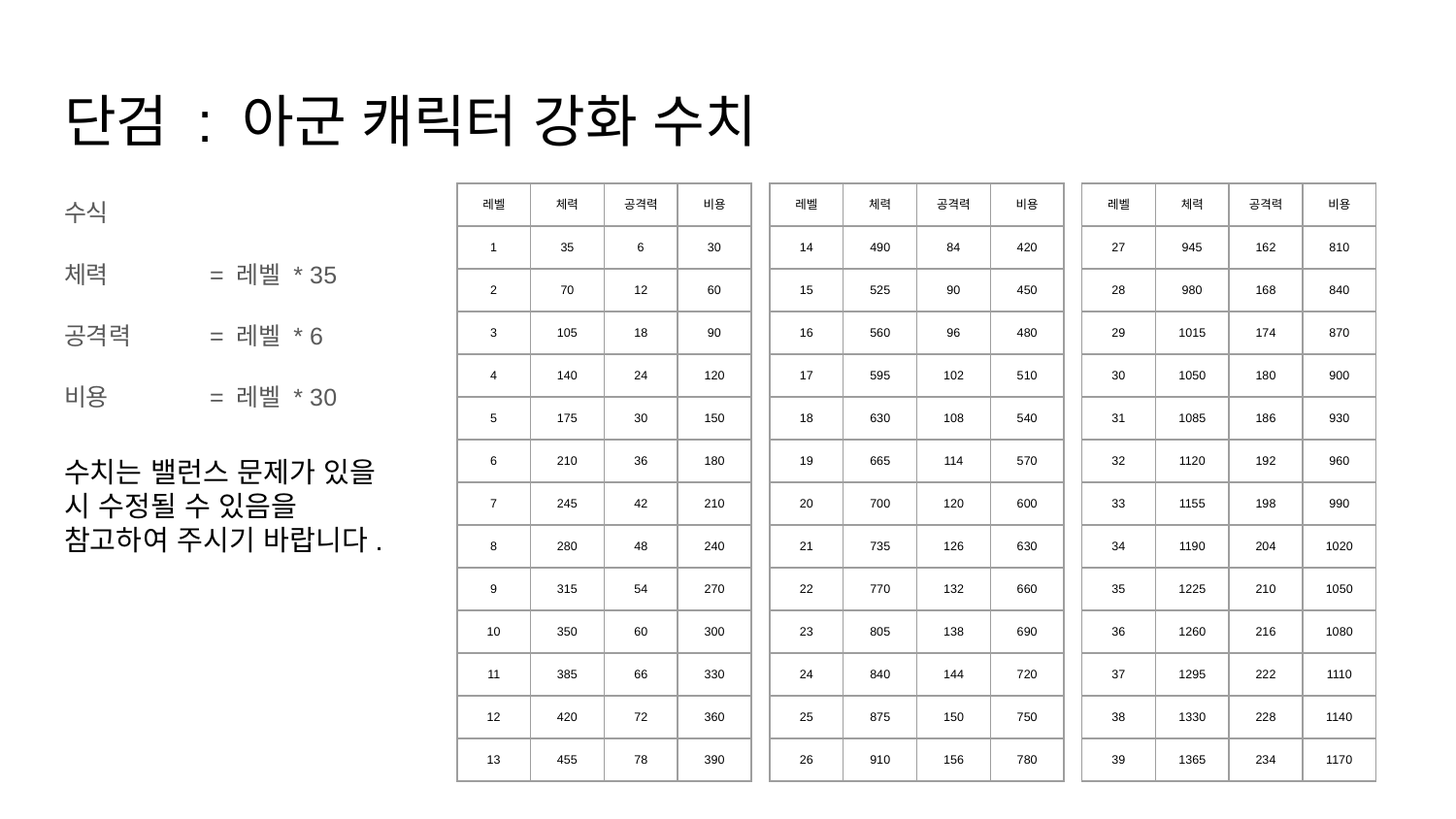

# 단검 : 아군 캐릭터 강화 수치
| 레벨 | 체력 | 공격력 | 비용 |
| --- | --- | --- | --- |
| 1 | 35 | 6 | 30 |
| 2 | 70 | 12 | 60 |
| 3 | 105 | 18 | 90 |
| 4 | 140 | 24 | 120 |
| 5 | 175 | 30 | 150 |
| 6 | 210 | 36 | 180 |
| 7 | 245 | 42 | 210 |
| 8 | 280 | 48 | 240 |
| 9 | 315 | 54 | 270 |
| 10 | 350 | 60 | 300 |
| 11 | 385 | 66 | 330 |
| 12 | 420 | 72 | 360 |
| 13 | 455 | 78 | 390 |
| 레벨 | 체력 | 공격력 | 비용 |
| --- | --- | --- | --- |
| 14 | 490 | 84 | 420 |
| 15 | 525 | 90 | 450 |
| 16 | 560 | 96 | 480 |
| 17 | 595 | 102 | 510 |
| 18 | 630 | 108 | 540 |
| 19 | 665 | 114 | 570 |
| 20 | 700 | 120 | 600 |
| 21 | 735 | 126 | 630 |
| 22 | 770 | 132 | 660 |
| 23 | 805 | 138 | 690 |
| 24 | 840 | 144 | 720 |
| 25 | 875 | 150 | 750 |
| 26 | 910 | 156 | 780 |
| 레벨 | 체력 | 공격력 | 비용 |
| --- | --- | --- | --- |
| 27 | 945 | 162 | 810 |
| 28 | 980 | 168 | 840 |
| 29 | 1015 | 174 | 870 |
| 30 | 1050 | 180 | 900 |
| 31 | 1085 | 186 | 930 |
| 32 | 1120 | 192 | 960 |
| 33 | 1155 | 198 | 990 |
| 34 | 1190 | 204 | 1020 |
| 35 | 1225 | 210 | 1050 |
| 36 | 1260 | 216 | 1080 |
| 37 | 1295 | 222 | 1110 |
| 38 | 1330 | 228 | 1140 |
| 39 | 1365 | 234 | 1170 |
수식
체력	= 레벨 * 35
공격력	= 레벨 * 6
비용	= 레벨 * 30
수치는 밸런스 문제가 있을 시 수정될 수 있음을 참고하여 주시기 바랍니다.